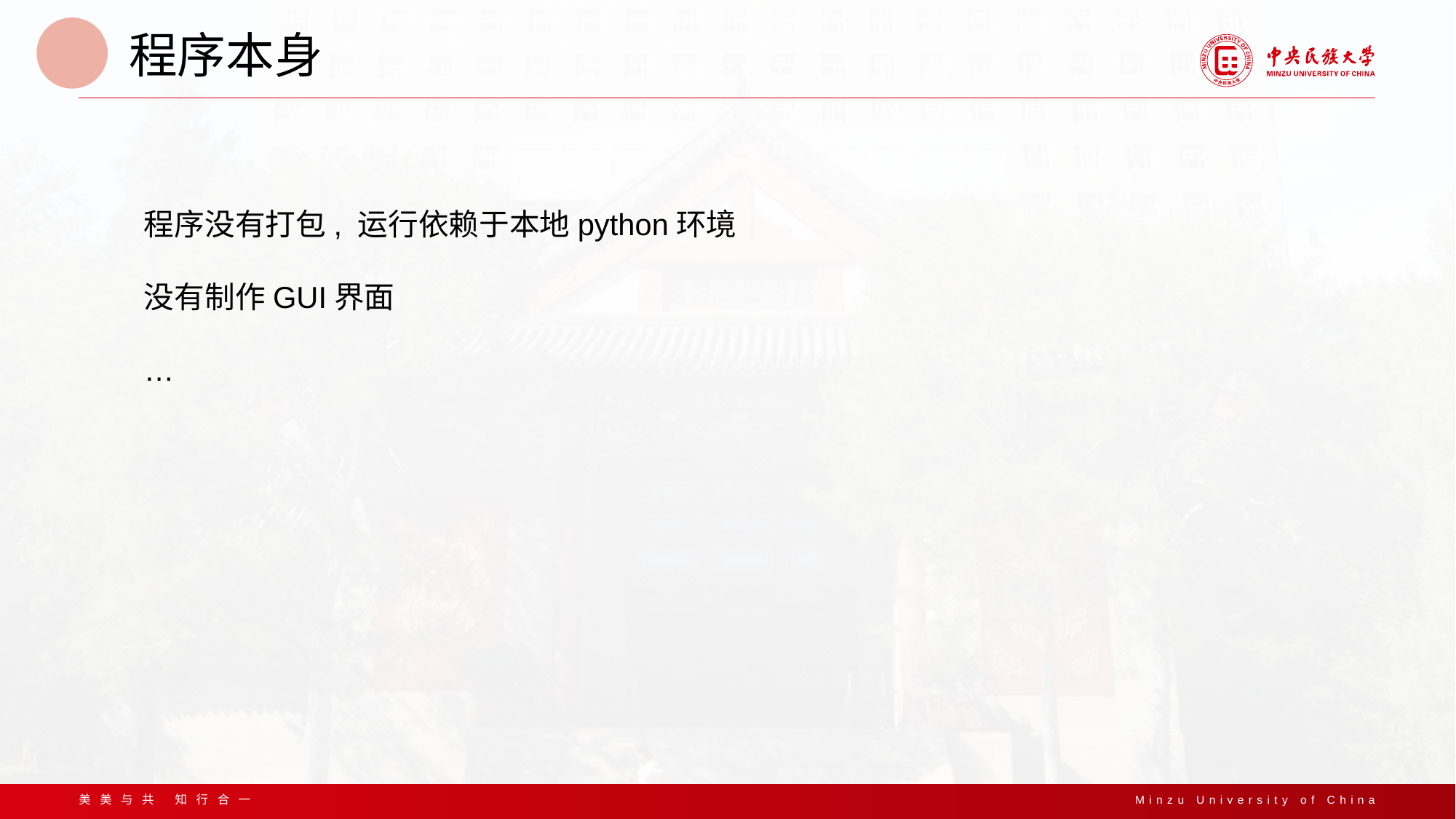

程序本身
程序没有打包, 运行依赖于本地python环境
没有制作GUI界面
…
美美与共 知行合一
Minzu University of China